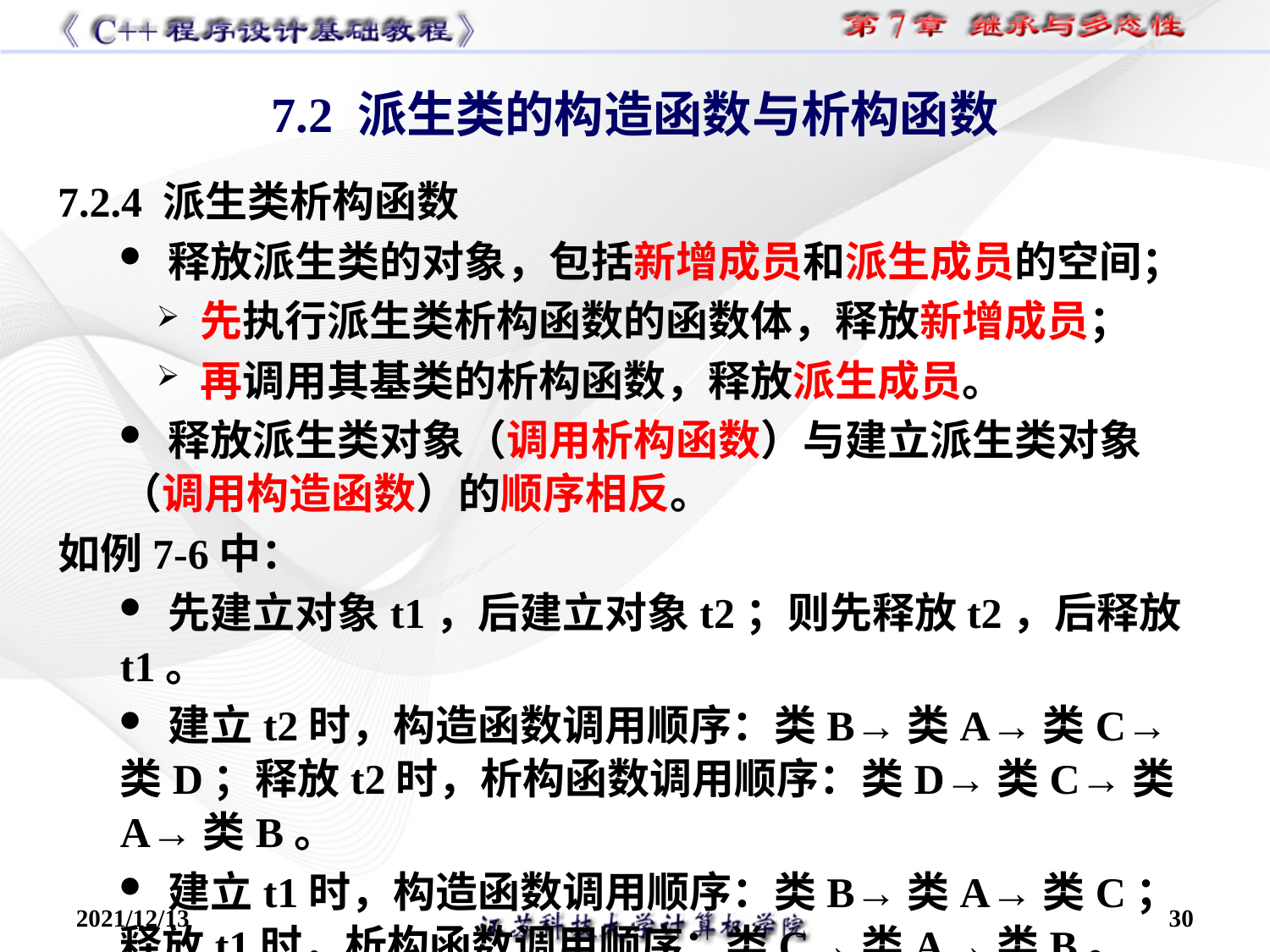

7.2 派生类的构造函数与析构函数
7.2.4 派生类析构函数
 释放派生类的对象，包括新增成员和派生成员的空间；
 先执行派生类析构函数的函数体，释放新增成员；
 再调用其基类的析构函数，释放派生成员。
 释放派生类对象（调用析构函数）与建立派生类对象（调用构造函数）的顺序相反。
如例7-6中：
 先建立对象t1，后建立对象t2；则先释放t2，后释放t1。
 建立t2时，构造函数调用顺序：类B→类A→类C→类D；释放t2时，析构函数调用顺序：类D→类C→类A→类B。
 建立t1时，构造函数调用顺序：类B→类A→类C；释放t1时，析构函数调用顺序：类C→类A→类B。